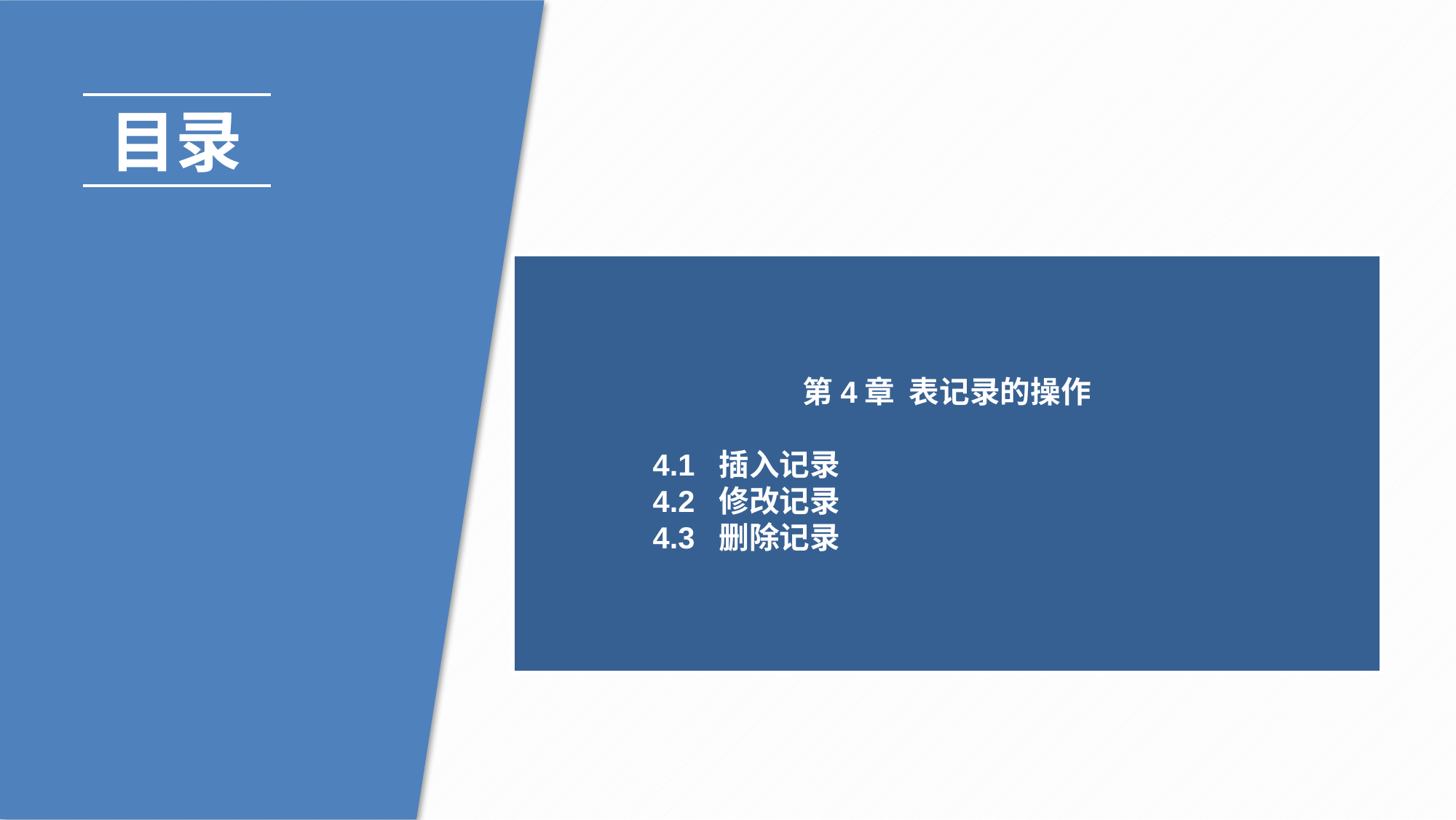

目录
第4章  表记录的操作

4.1  插入记录
4.2  修改记录
4.3  删除记录